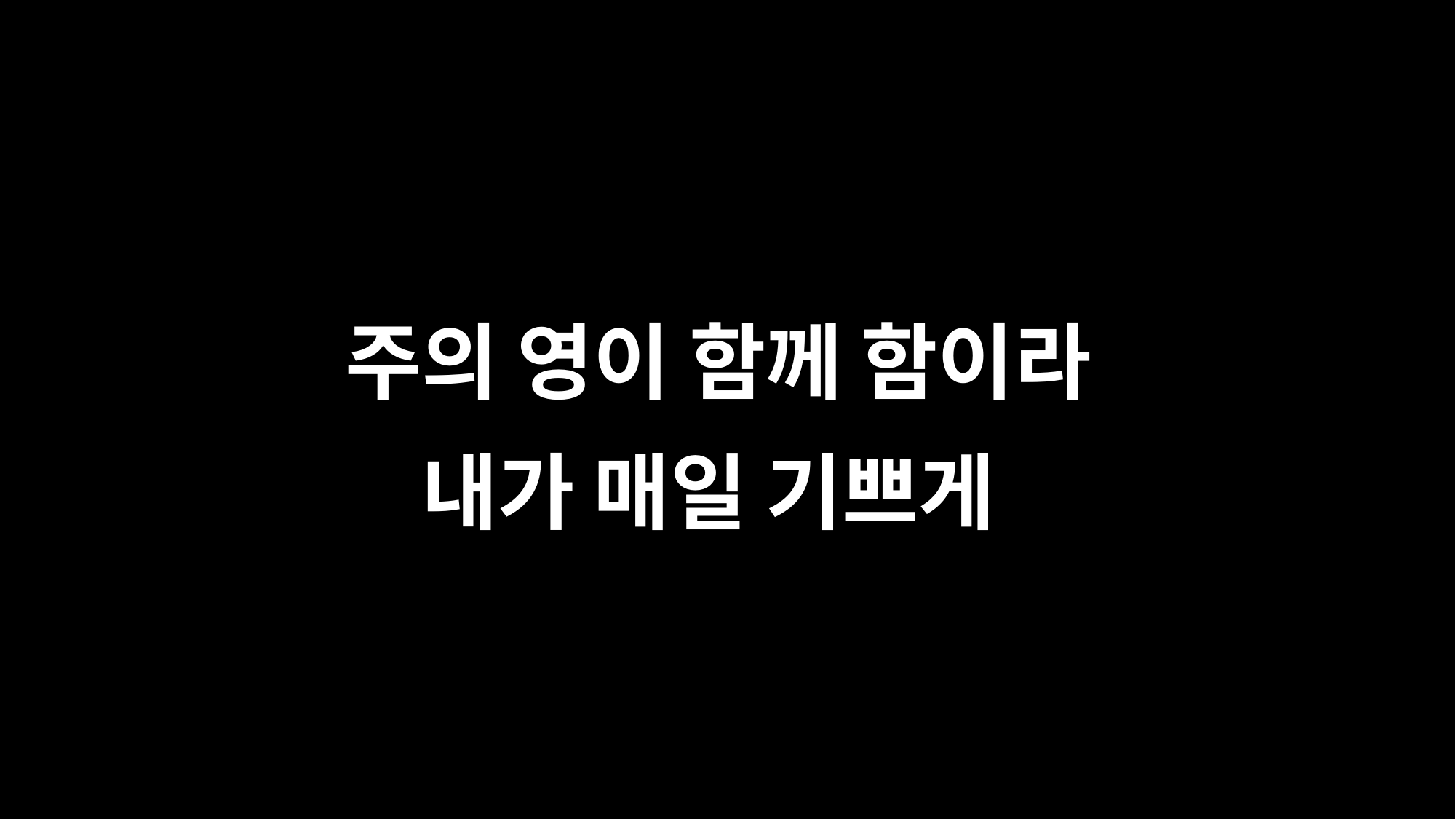

주의 영이 함께 함이라
내가 매일 기쁘게